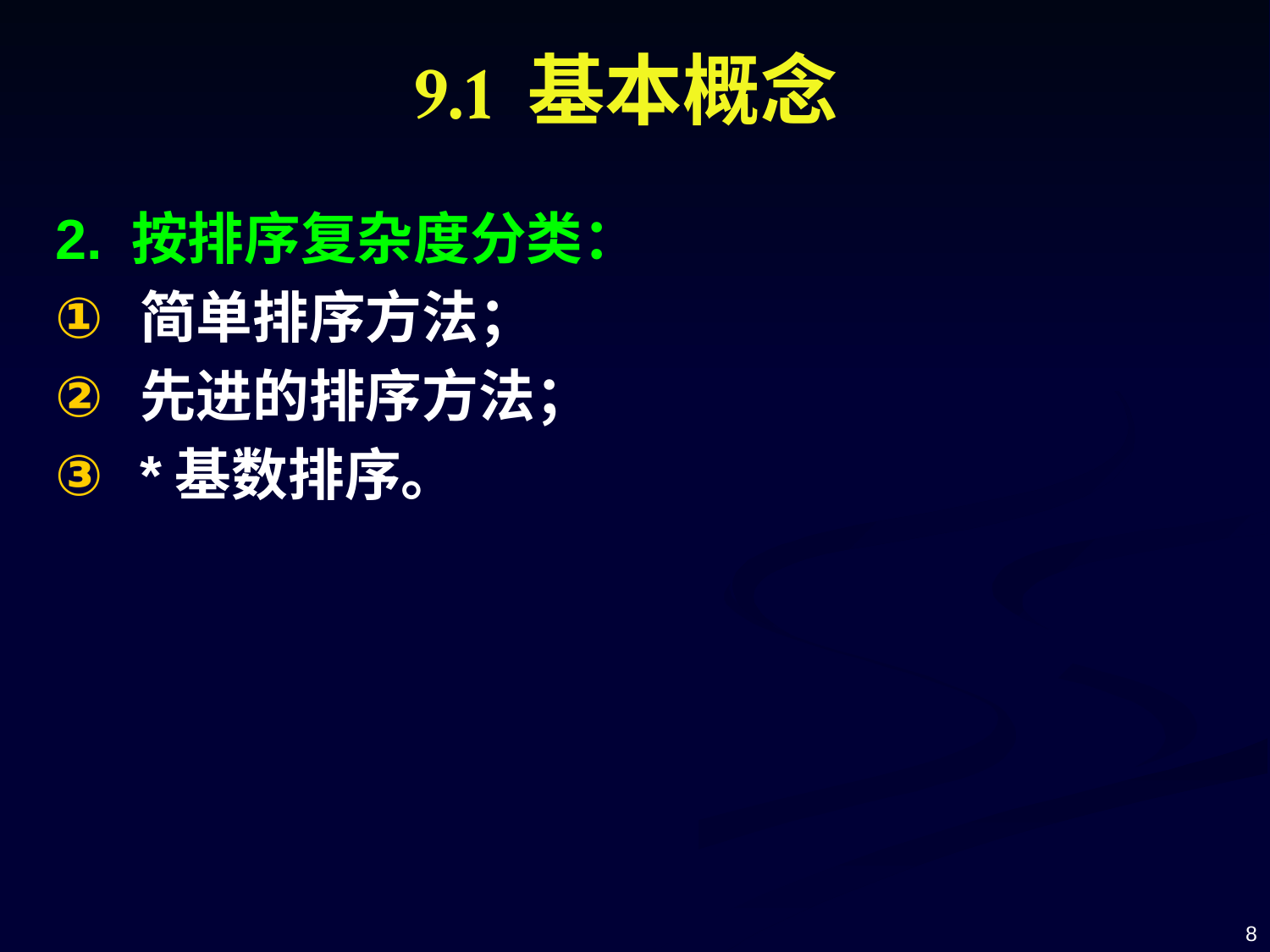

# 9.1 基本概念
2. 按排序复杂度分类：
简单排序方法；
先进的排序方法；
*基数排序。

8